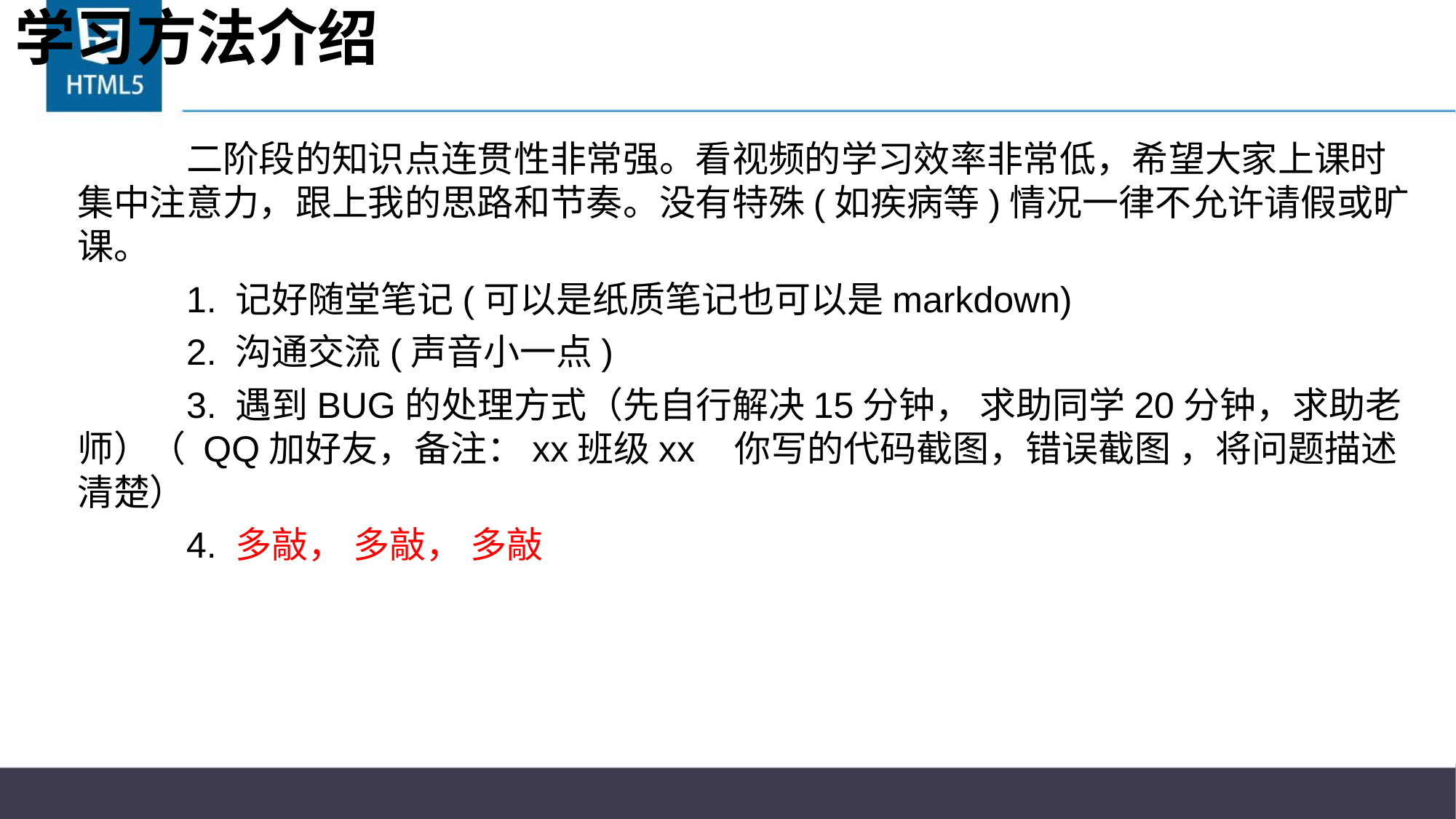

# 学习方法介绍
	二阶段的知识点连贯性非常强。看视频的学习效率非常低，希望大家上课时集中注意力，跟上我的思路和节奏。没有特殊(如疾病等)情况一律不允许请假或旷课。
	1. 记好随堂笔记(可以是纸质笔记也可以是markdown)
	2. 沟通交流(声音小一点)
	3. 遇到BUG的处理方式（先自行解决15分钟， 求助同学20分钟，求助老师）（ QQ加好友，备注：xx班级xx   你写的代码截图，错误截图 ，将问题描述清楚）
	4. 多敲， 多敲， 多敲